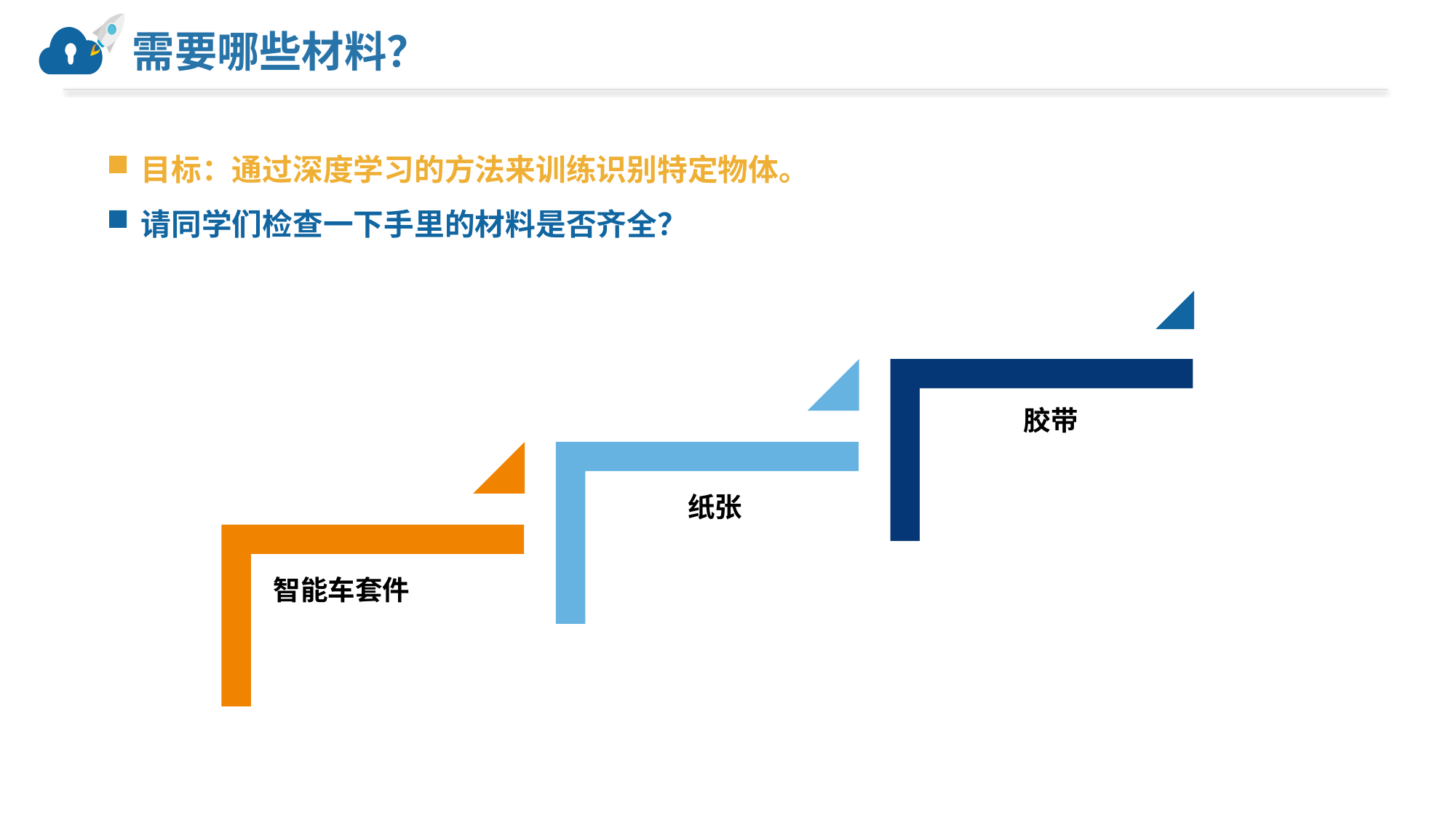

# 需要哪些材料？
目标：通过深度学习的方法来训练识别特定物体。
请同学们检查一下手里的材料是否齐全？

智能车套件
纸张
            胶带